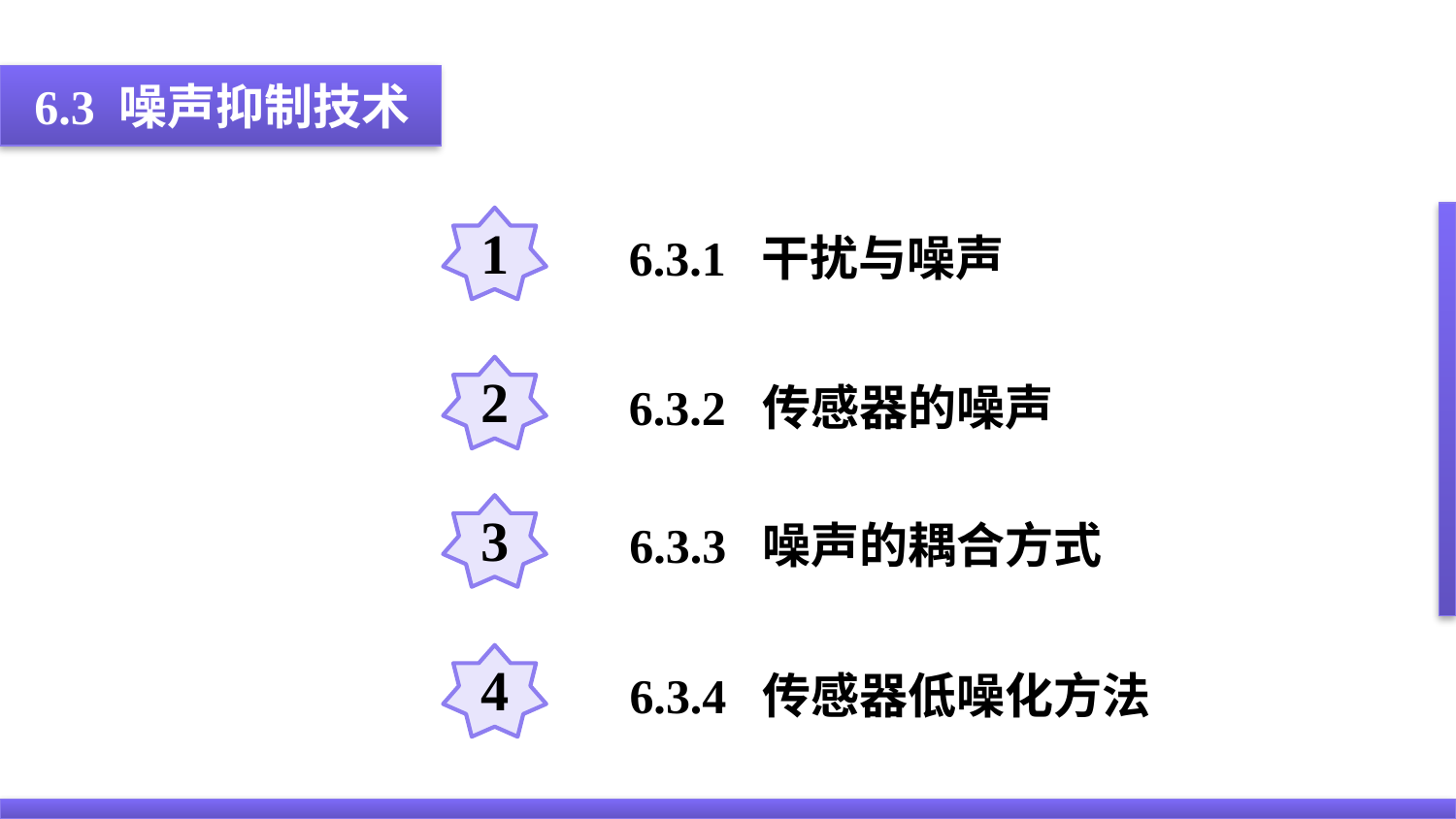

6.3 噪声抑制技术
1
6.3.1  干扰与噪声
2
6.3.2  传感器的噪声
3
6.3.3  噪声的耦合方式
4
6.3.4  传感器低噪化方法